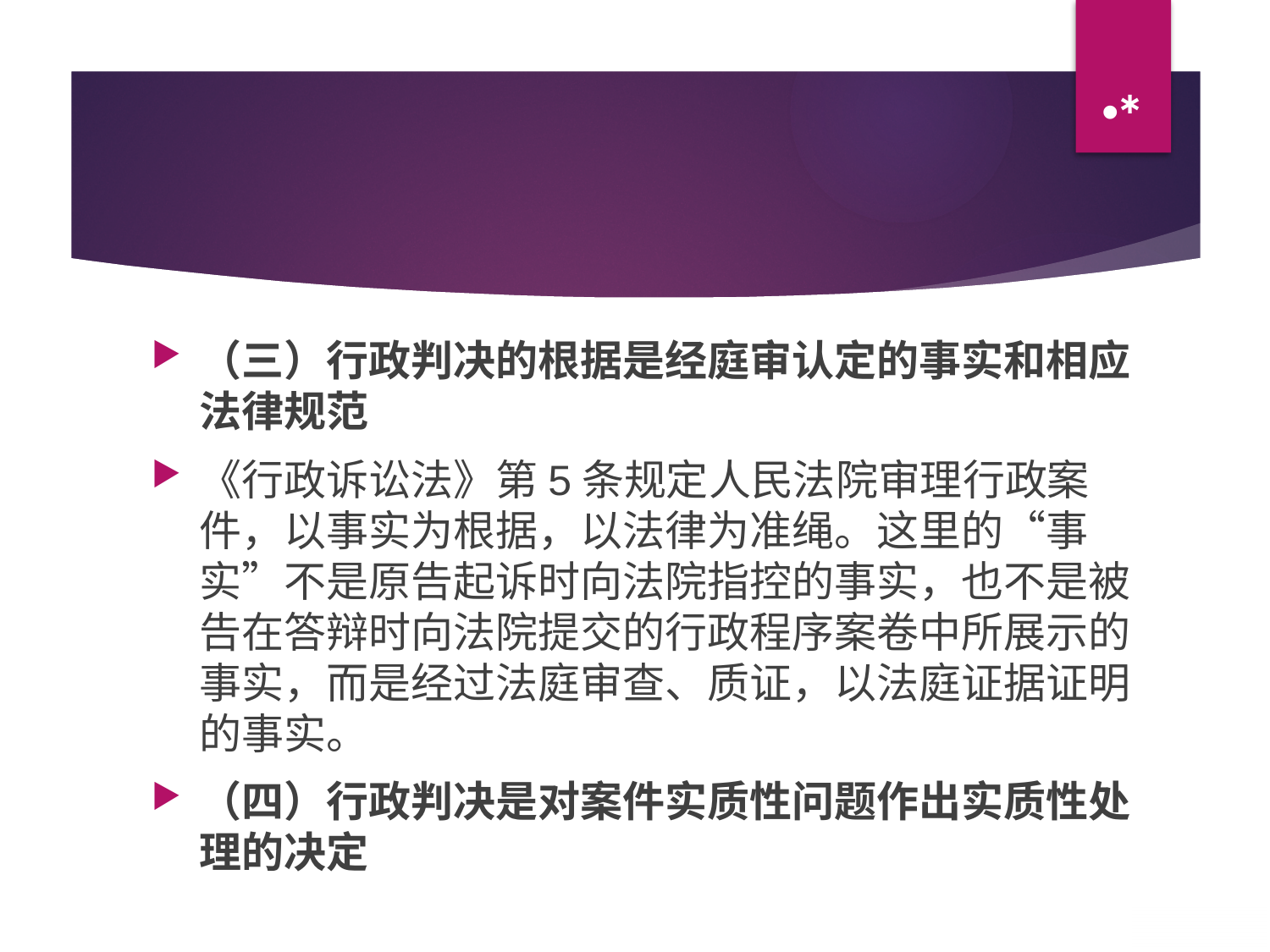

*
#
（三）行政判决的根据是经庭审认定的事实和相应法律规范
《行政诉讼法》第5条规定人民法院审理行政案件，以事实为根据，以法律为准绳。这里的“事实”不是原告起诉时向法院指控的事实，也不是被告在答辩时向法院提交的行政程序案卷中所展示的事实，而是经过法庭审查、质证，以法庭证据证明的事实。
（四）行政判决是对案件实质性问题作出实质性处理的决定